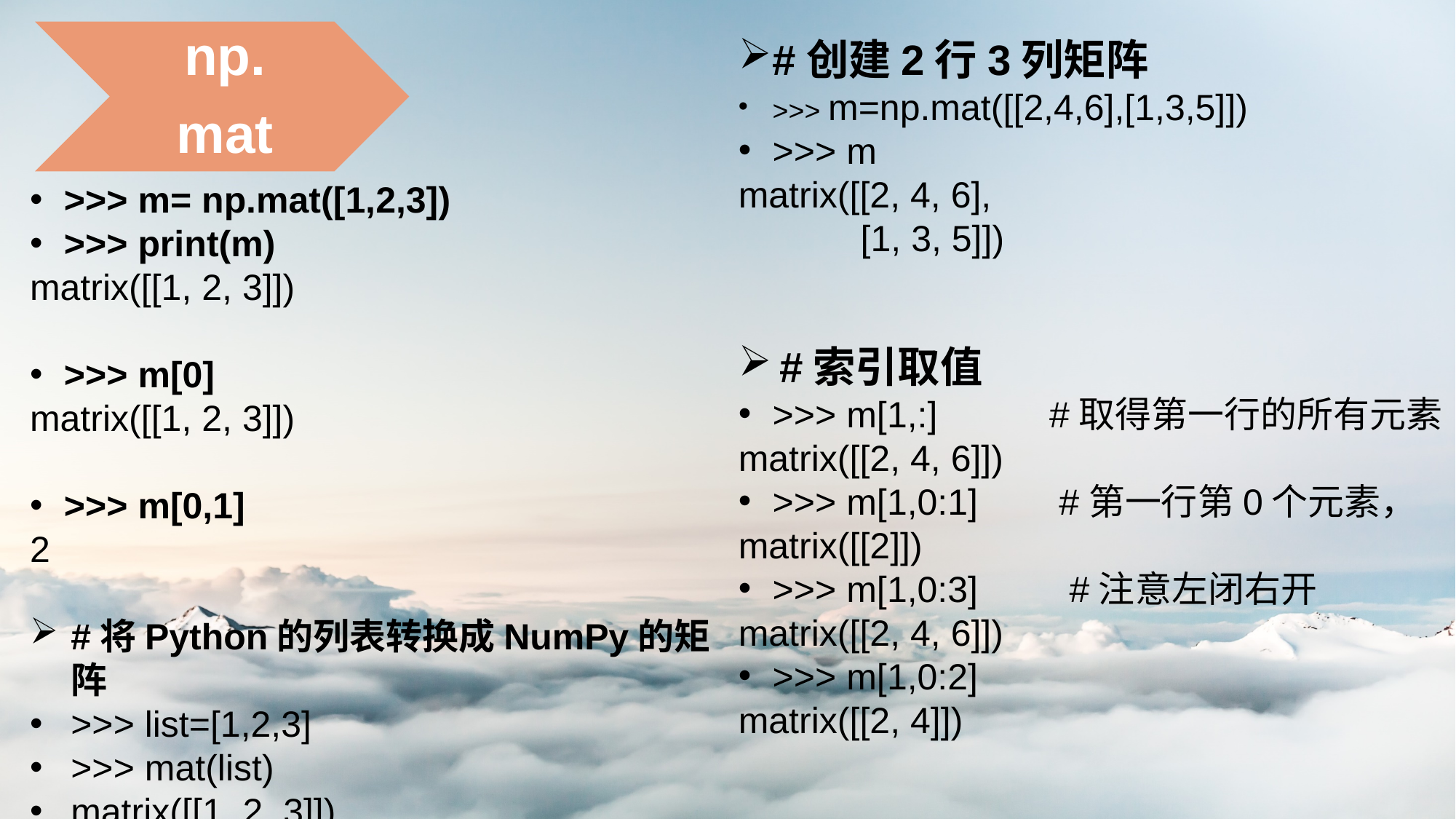

np.
mat
#创建2行3列矩阵
>>> m=np.mat([[2,4,6],[1,3,5]])
>>> m
matrix([[2, 4, 6],
            [1, 3, 5]])
>>> m= np.mat([1,2,3])
>>> print(m)
matrix([[1, 2, 3]])

>>> m[0]
matrix([[1, 2, 3]])

>>> m[0,1]
2

#将Python的列表转换成NumPy的矩阵
>>> list=[1,2,3]
>>> mat(list)
matrix([[1, 2, 3]])
#索引取值
>>> m[1,:]           #取得第一行的所有元素
matrix([[2, 4, 6]])
>>> m[1,0:1]        #第一行第0个元素，
matrix([[2]])
>>> m[1,0:3]         #注意左闭右开
matrix([[2, 4, 6]])
>>> m[1,0:2]
matrix([[2, 4]])